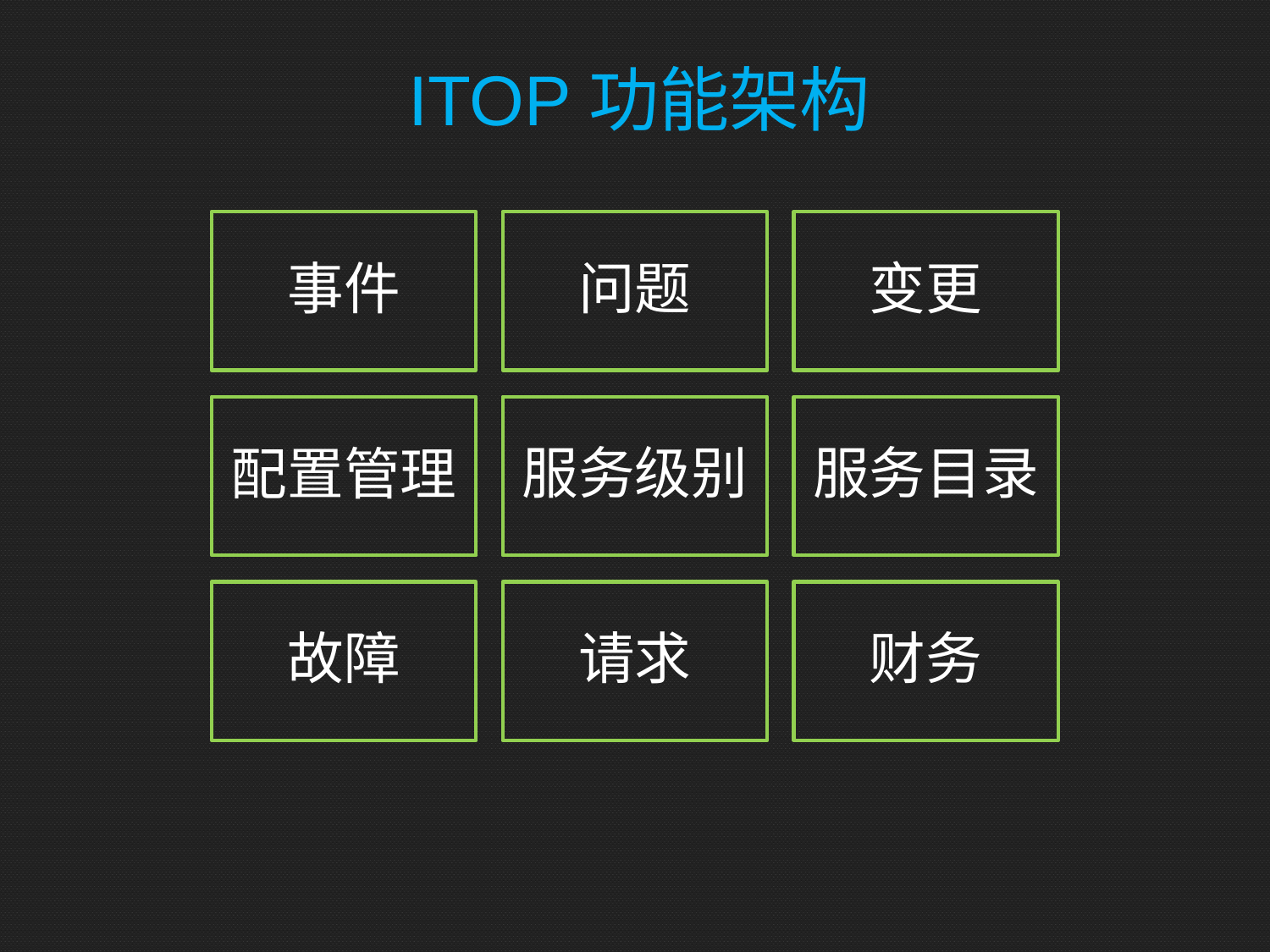

# ITOP功能架构
事件
问题
变更
配置管理
服务级别
服务目录
故障
请求
财务